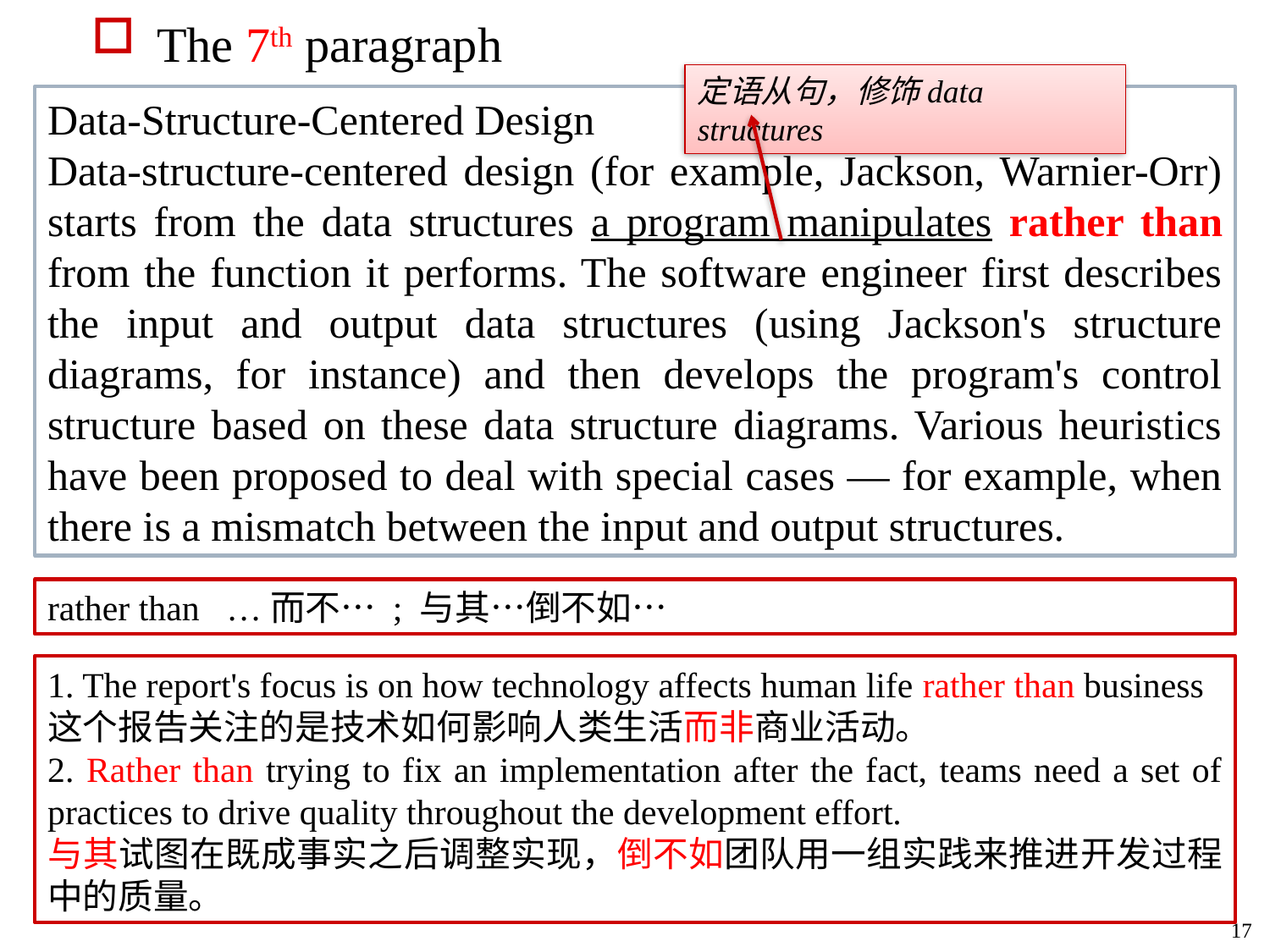

The 7th paragraph
定语从句，修饰data structures
Data-Structure-Centered Design
Data-structure-centered design (for example, Jackson, Warnier-Orr) starts from the data structures a program manipulates rather than from the function it performs. The software engineer first describes the input and output data structures (using Jackson's structure diagrams, for instance) and then develops the program's control structure based on these data structure diagrams. Various heuristics have been proposed to deal with special cases — for example, when there is a mismatch between the input and output structures.
rather than   …而不… ; 与其…倒不如…
1. The report's focus is on how technology affects human life rather than business
这个报告关注的是技术如何影响人类生活而非商业活动。
2. Rather than trying to fix an implementation after the fact, teams need a set of practices to drive quality throughout the development effort.
与其试图在既成事实之后调整实现，倒不如团队用一组实践来推进开发过程中的质量。
17